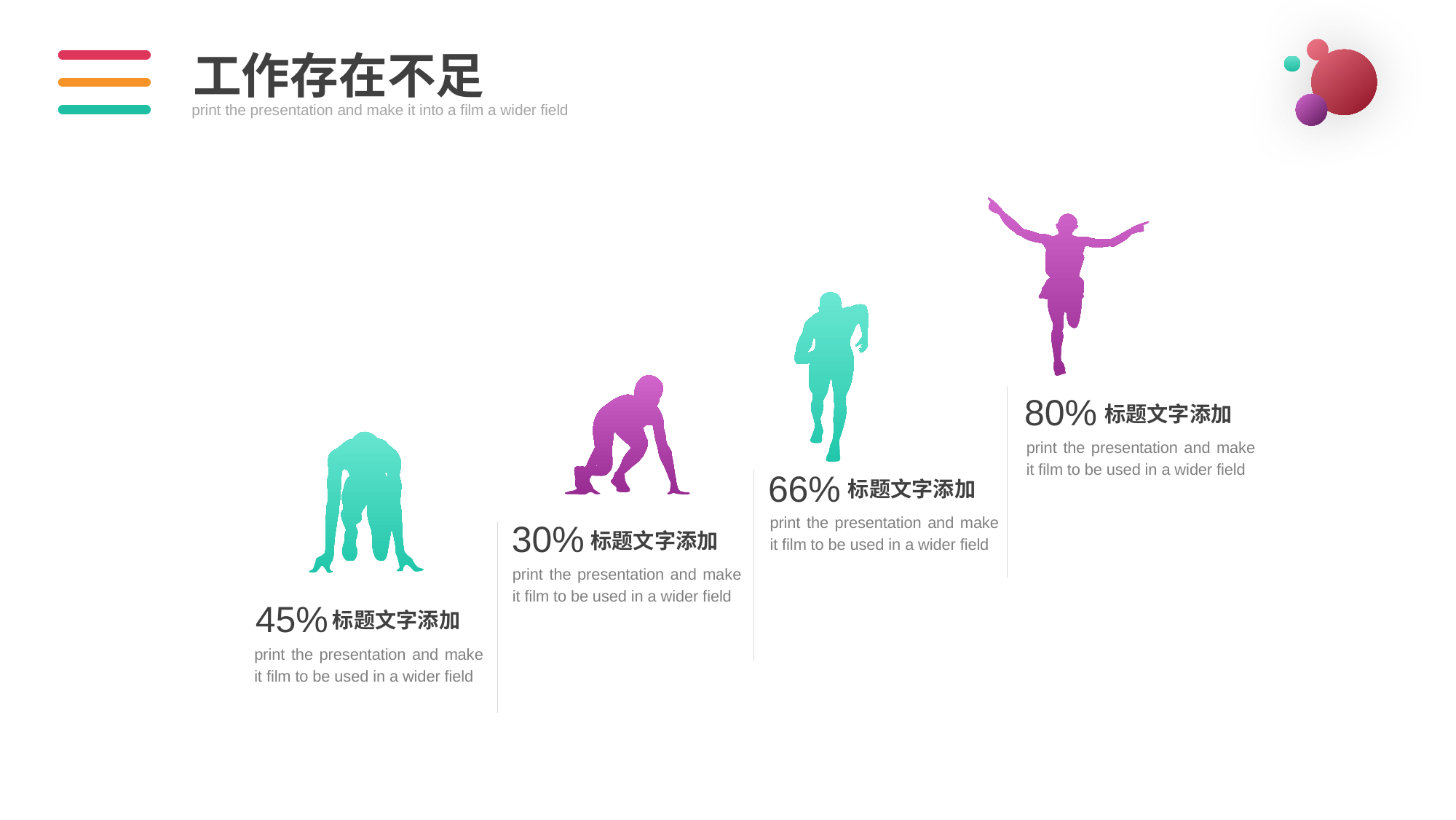

工作存在不足
print the presentation and make it into a film a wider field

80%

66%
30%
45%
标题文字添加
print the presentation and make it film to be used in a wider field
标题文字添加
print the presentation and make it film to be used in a wider field
标题文字添加
print the presentation and make it film to be used in a wider field
标题文字添加
print the presentation and make it film to be used in a wider field